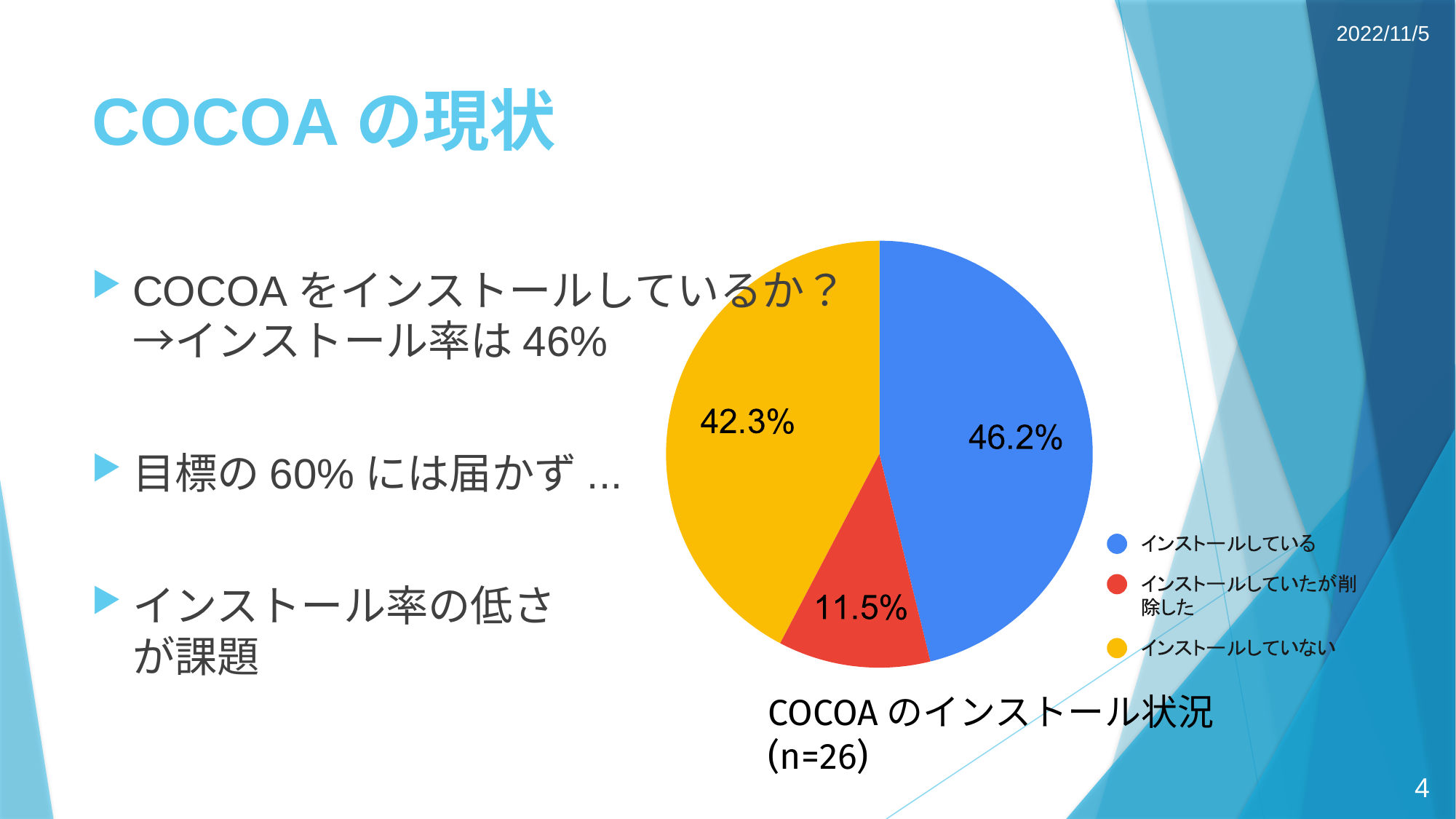

2022/11/5
# COCOAの現状

COCOAをインストールしているか？
→インストール率は46%

目標の60%には届かず...

インストール率の低さ
が課題

COCOAのインストール状況(n=26)
4